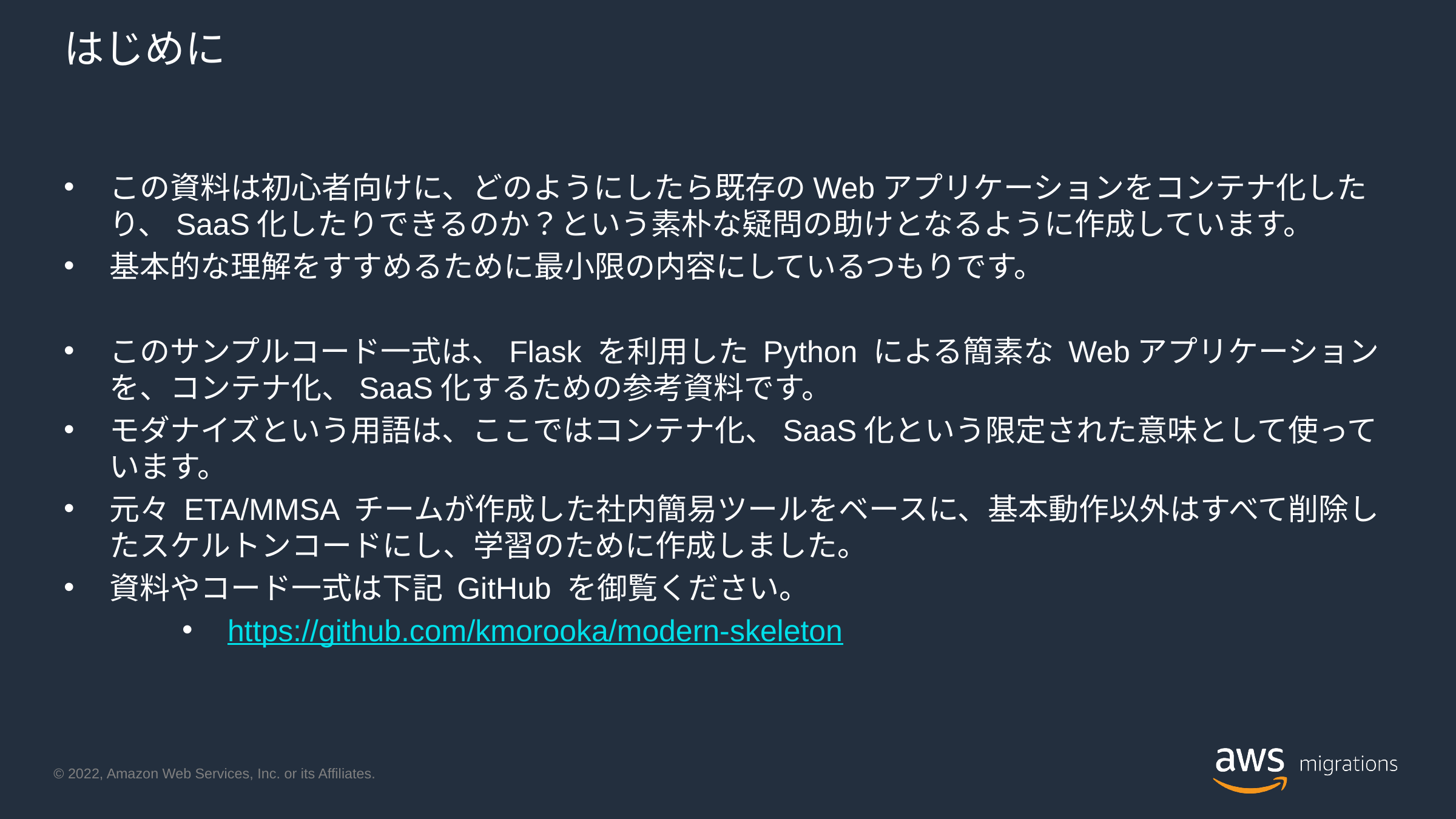

# はじめに
この資料は初心者向けに、どのようにしたら既存のWebアプリケーションをコンテナ化したり、SaaS化したりできるのか？という素朴な疑問の助けとなるように作成しています。
基本的な理解をすすめるために最小限の内容にしているつもりです。

このサンプルコード一式は、Flask を利用した Python による簡素な Webアプリケーションを、コンテナ化、SaaS化するための参考資料です。
モダナイズという用語は、ここではコンテナ化、SaaS化という限定された意味として使っています。
元々 ETA/MMSA チームが作成した社内簡易ツールをベースに、基本動作以外はすべて削除したスケルトンコードにし、学習のために作成しました。
資料やコード一式は下記 GitHub を御覧ください。
https://github.com/kmorooka/modern-skeleton